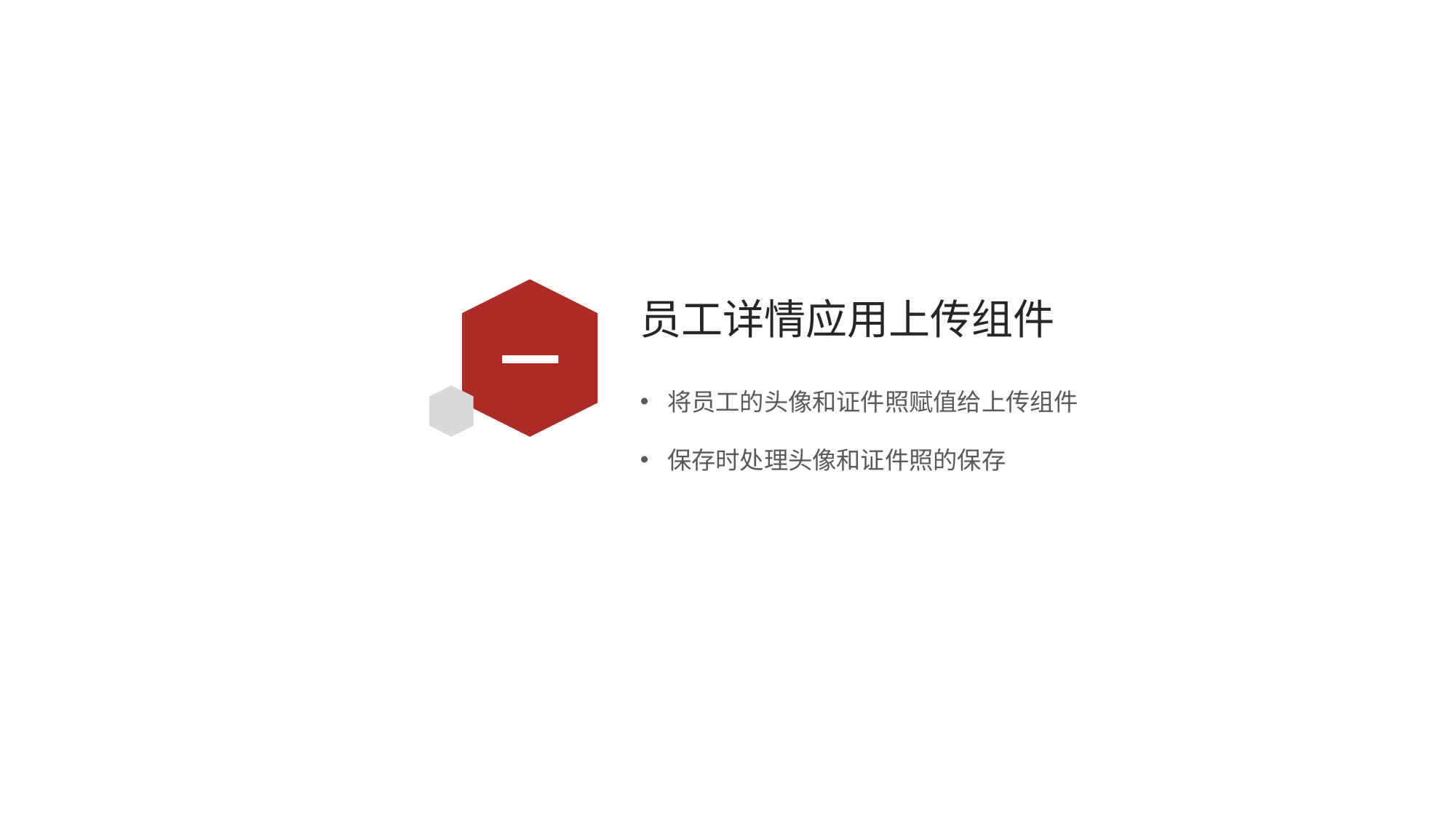

# 员工详情应用上传组件
一
将员工的头像和证件照赋值给上传组件
保存时处理头像和证件照的保存